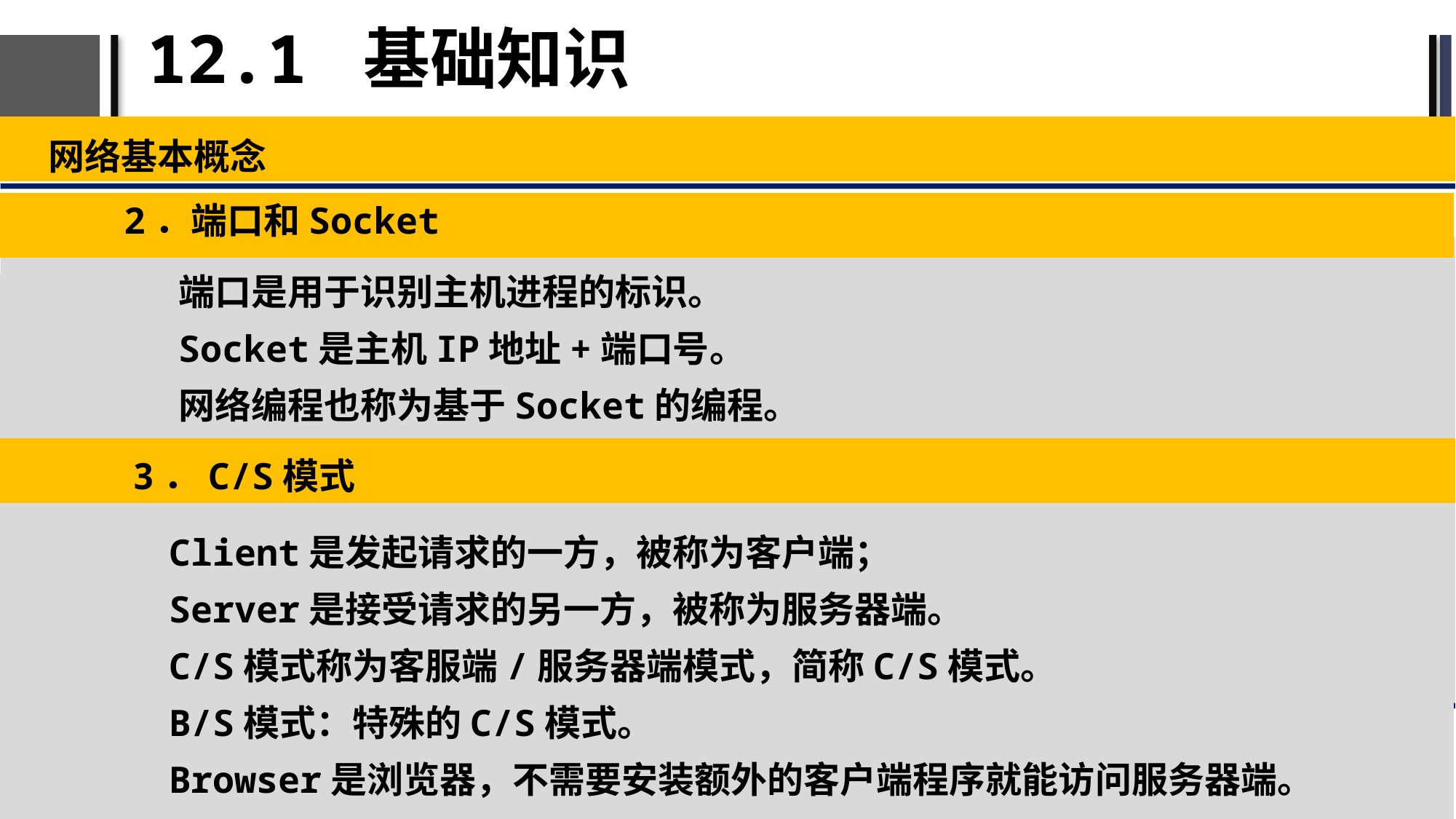

# 12.1 基础知识

网络基本概念
2．端口和Socket

端口是用于识别主机进程的标识。
Socket是主机IP地址+端口号。
网络编程也称为基于Socket的编程。

3．C/S模式

Client是发起请求的一方，被称为客户端；
Server是接受请求的另一方，被称为服务器端。
C/S模式称为客服端/服务器端模式，简称C/S模式。
B/S模式：特殊的C/S模式。
Browser是浏览器，不需要安装额外的客户端程序就能访问服务器端。